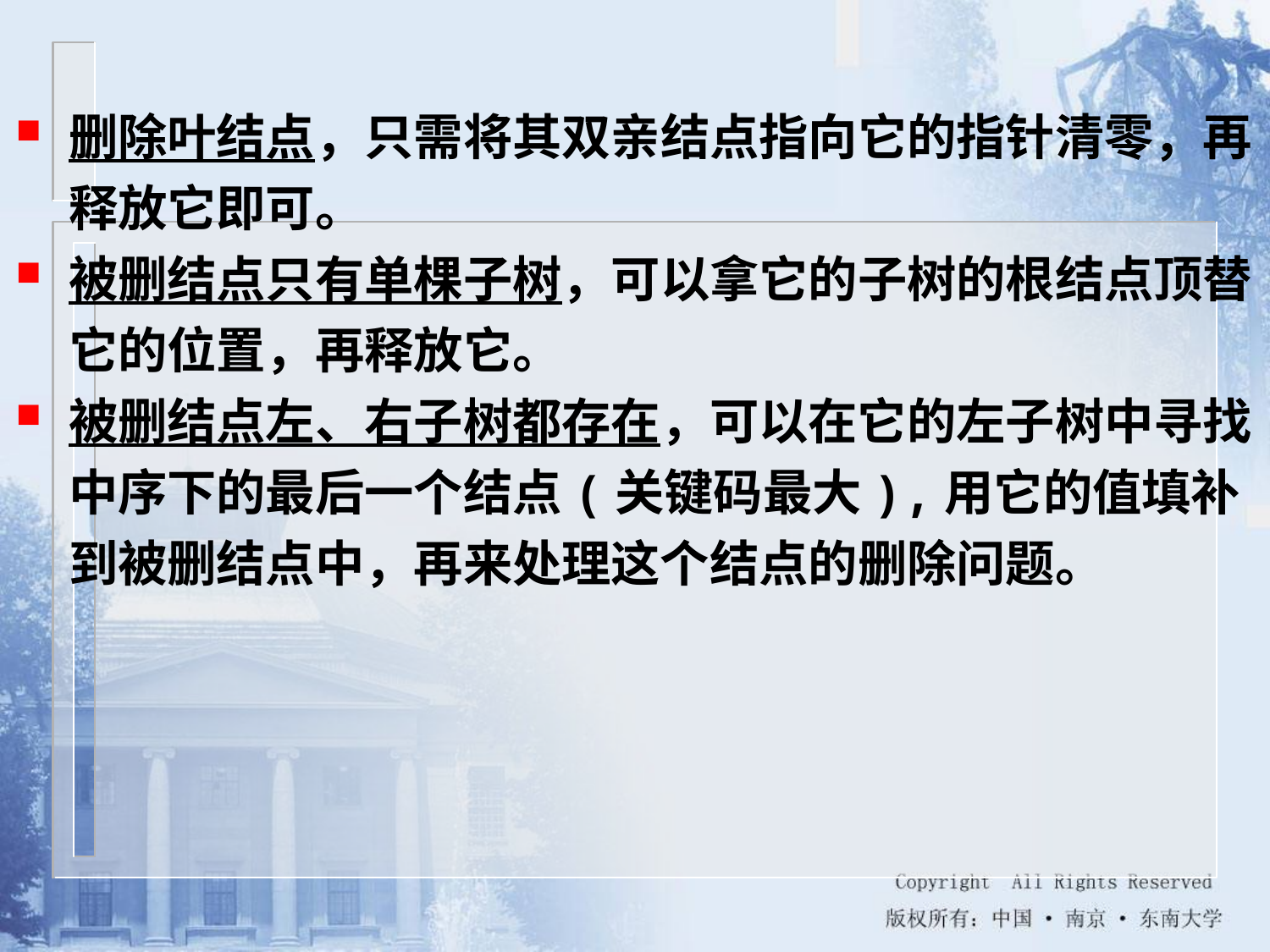

删除叶结点，只需将其双亲结点指向它的指针清零，再释放它即可。
被删结点只有单棵子树，可以拿它的子树的根结点顶替它的位置，再释放它。
被删结点左、右子树都存在，可以在它的左子树中寻找中序下的最后一个结点(关键码最大),用它的值填补到被删结点中，再来处理这个结点的删除问题。